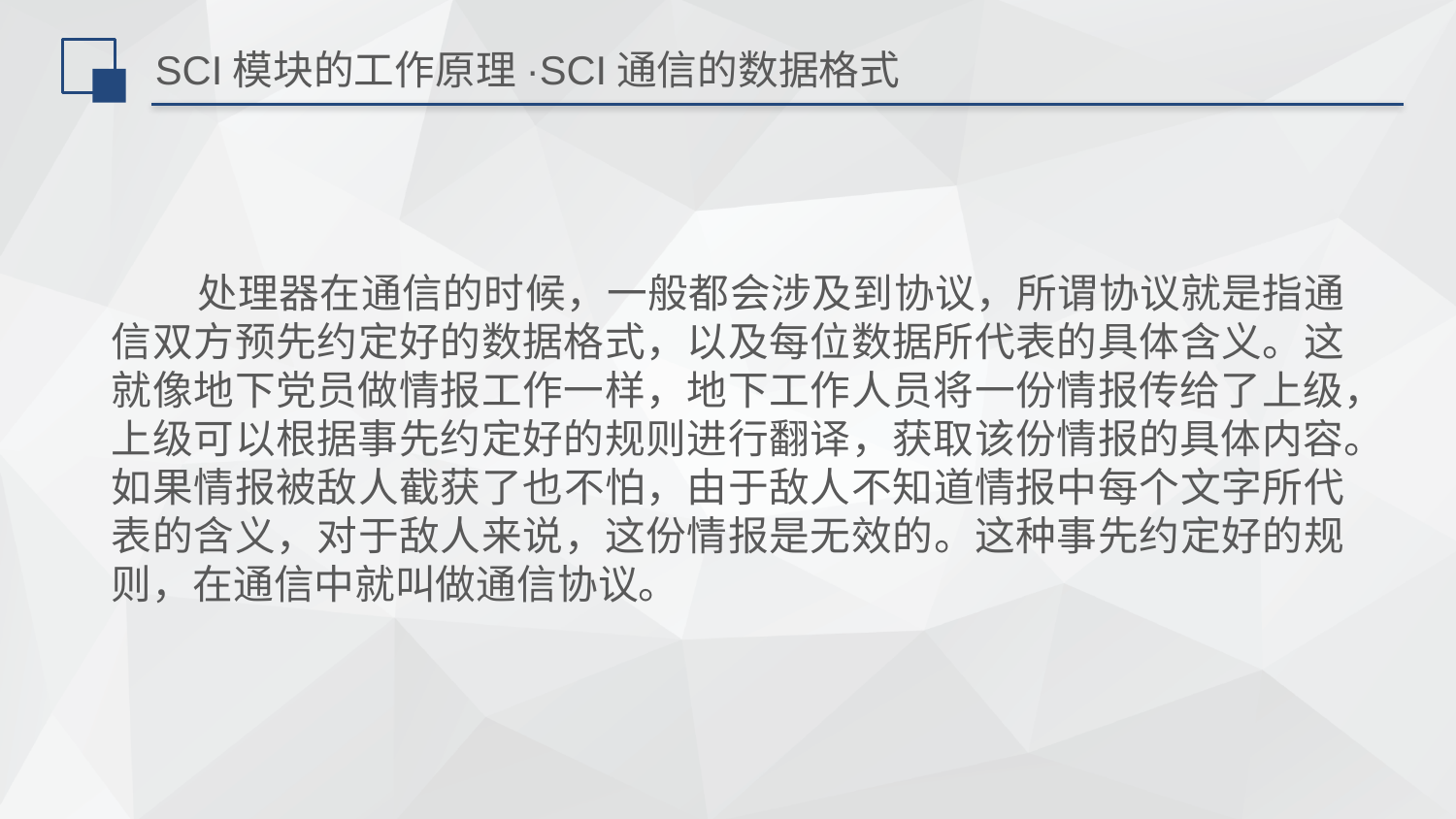

# SCI模块的工作原理·SCI通信的数据格式
处理器在通信的时候，一般都会涉及到协议，所谓协议就是指通信双方预先约定好的数据格式，以及每位数据所代表的具体含义。这就像地下党员做情报工作一样，地下工作人员将一份情报传给了上级，上级可以根据事先约定好的规则进行翻译，获取该份情报的具体内容。如果情报被敌人截获了也不怕，由于敌人不知道情报中每个文字所代表的含义，对于敌人来说，这份情报是无效的。这种事先约定好的规则，在通信中就叫做通信协议。